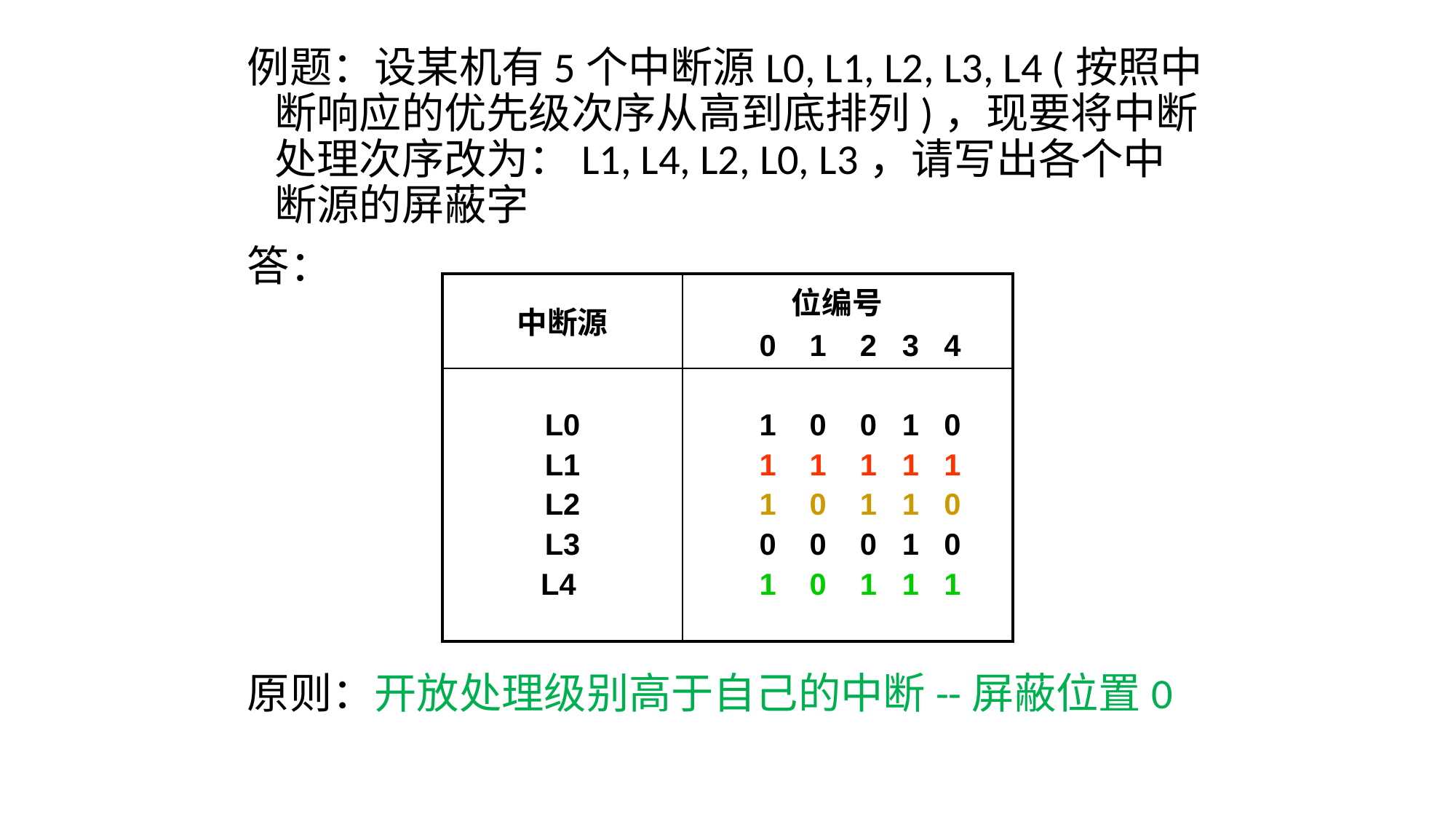

例题：设某机有5个中断源L0, L1, L2, L3, L4 (按照中断响应的优先级次序从高到底排列)，现要将中断处理次序改为：L1, L4, L2, L0, L3，请写出各个中断源的屏蔽字
答：

原则：开放处理级别高于自己的中断--屏蔽位置0
| 中断源 | 位编号 0 1 2 3 4 |
| --- | --- |
| L0 L1 L2 L3 L4 | 1 0 0 1 0 1 1 1 1 1 1 0 1 1 0 0 0 0 1 0 1 0 1 1 1 |